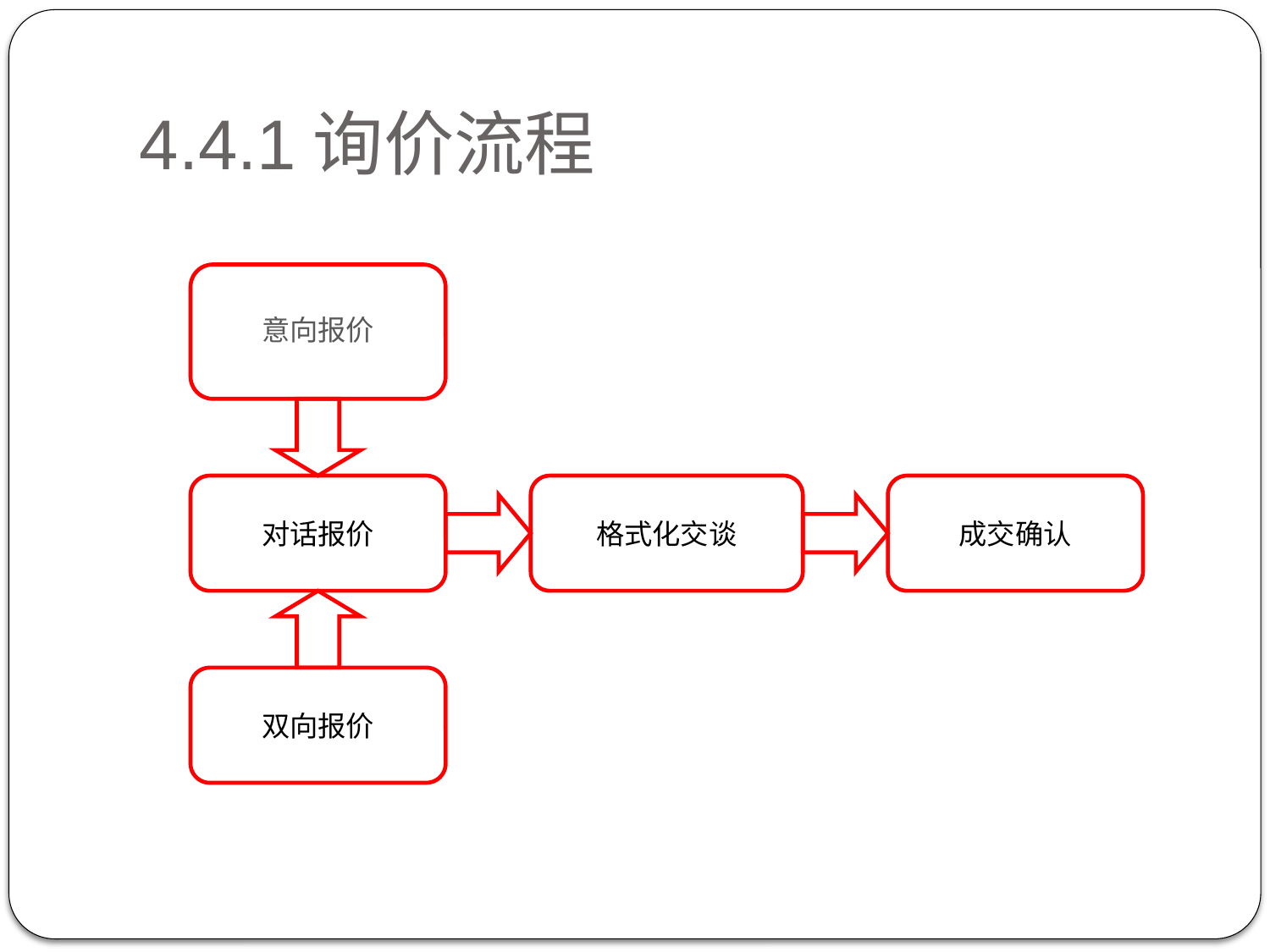

# 4.4.1询价流程
意向报价

对话报价
格式化交谈
成交确认

双向报价